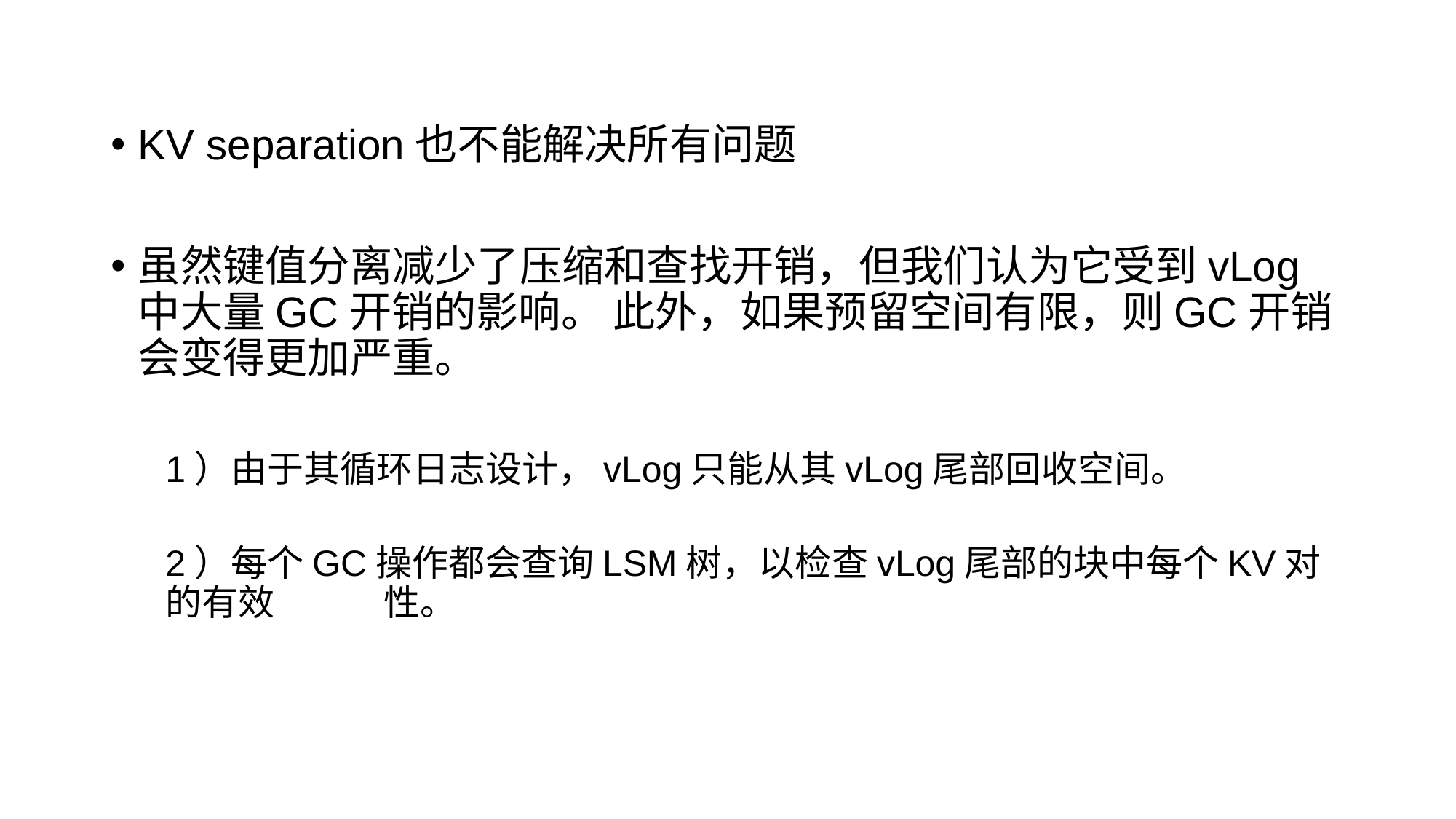

KV separation也不能解决所有问题

虽然键值分离减少了压缩和查找开销，但我们认为它受到vLog中大量GC开销的影响。 此外，如果预留空间有限，则GC开销会变得更加严重。

1）由于其循环日志设计，vLog只能从其vLog尾部回收空间。

2）每个GC操作都会查询LSM树，以检查vLog尾部的块中每个KV对的有效  	性。